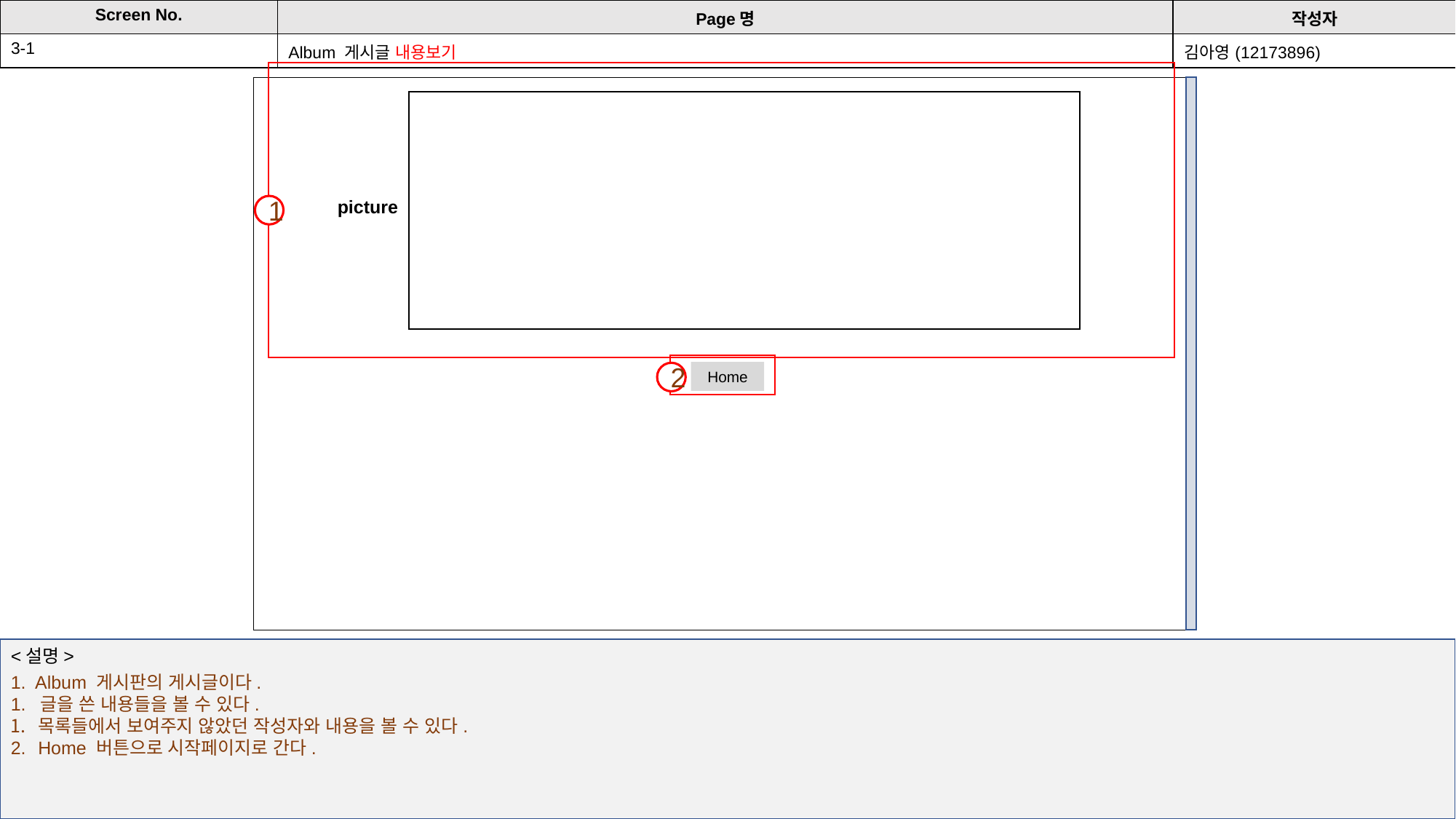

| Screen No. | Page명 | 작성자 |
| --- | --- | --- |
| 3-1 | Album 게시글 내용보기 | 김아영(12173896) |

Coco Entertainment
picture
1

Home
2

<설명>
1.  Album 게시판의 게시글이다.
1.  글을 쓴 내용들을 볼 수 있다.
목록들에서 보여주지 않았던 작성자와 내용을 볼 수 있다.
Home 버튼으로 시작페이지로 간다.